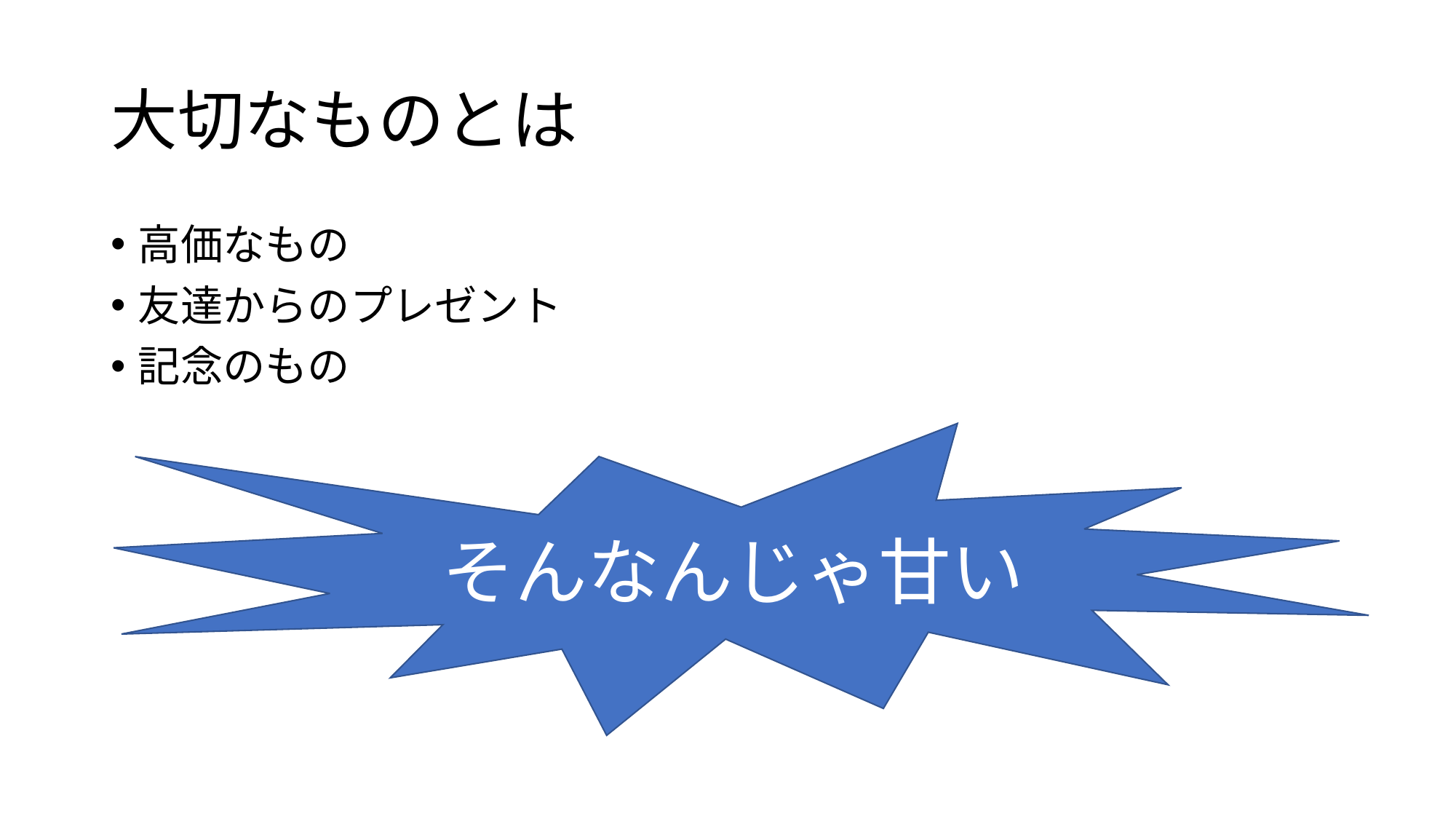

# 大切なものとは
高価なもの
友達からのプレゼント
記念のもの

そんなんじゃ甘い